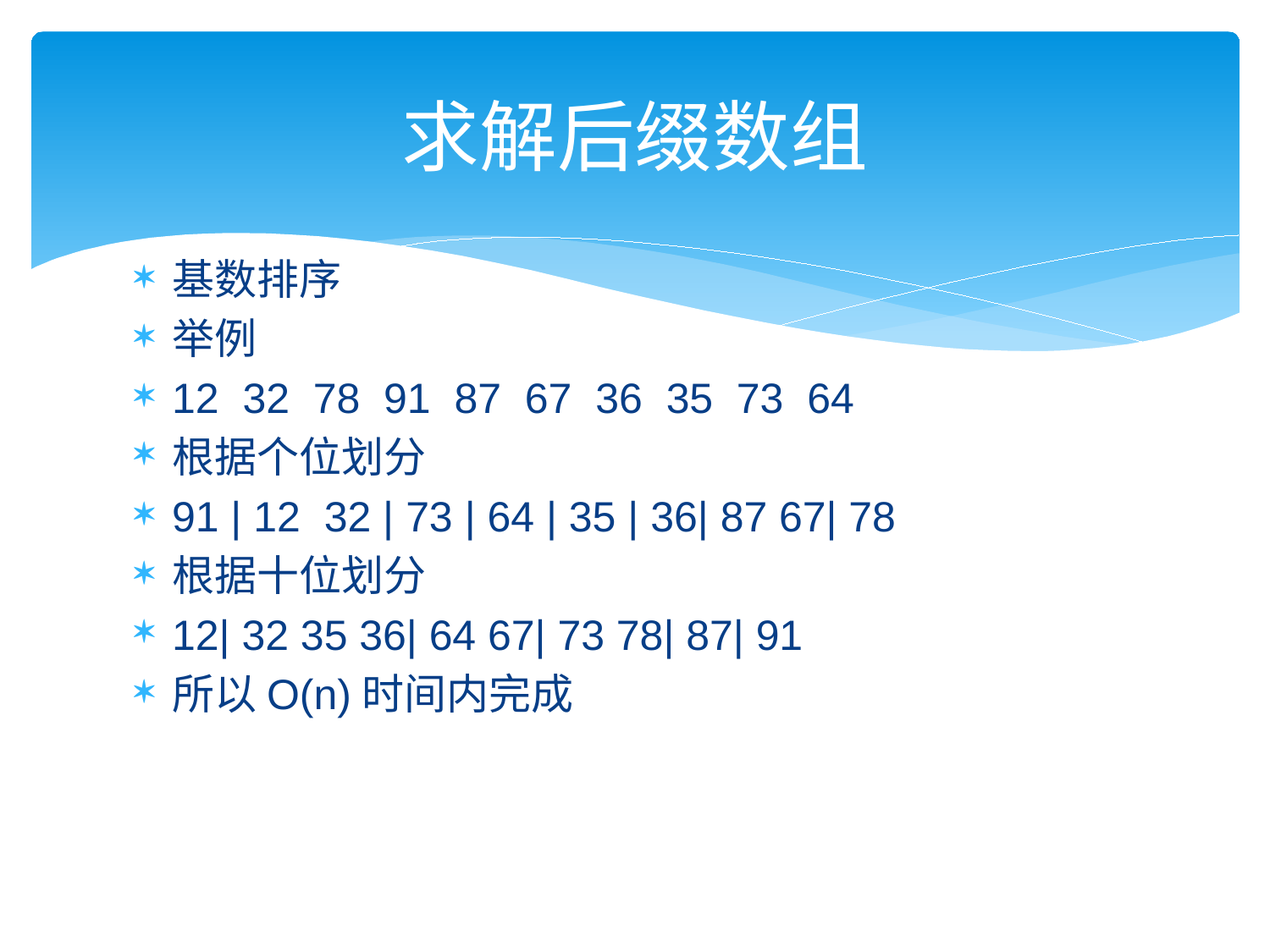

# 求解后缀数组
基数排序
举例
12  32  78  91  87  67  36  35  73  64
根据个位划分
91 | 12  32 | 73 | 64 | 35 | 36| 87 67| 78
根据十位划分
12| 32 35 36| 64 67| 73 78| 87| 91
所以O(n)时间内完成